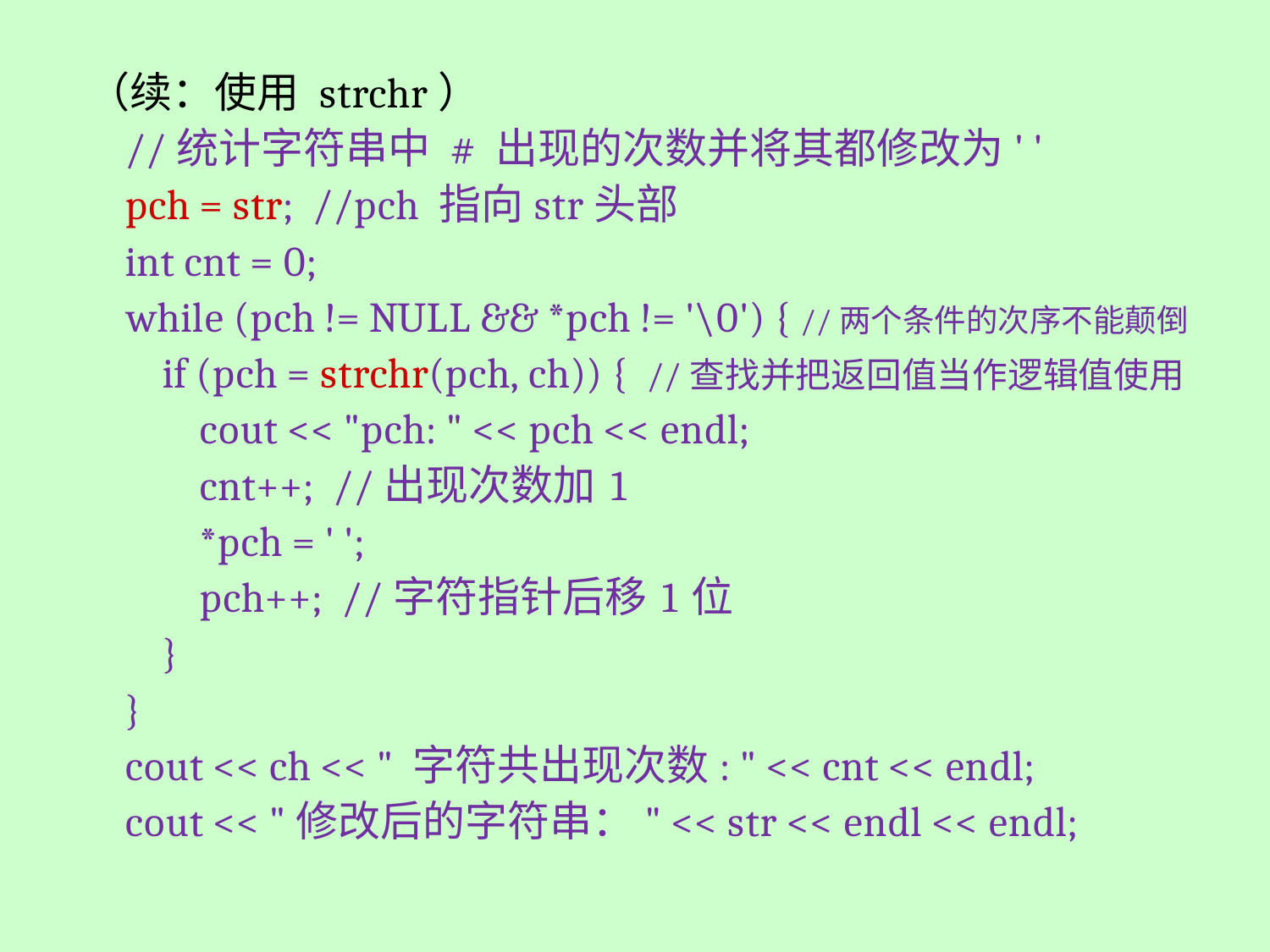

（续：使用 strchr）
    //统计字符串中 # 出现的次数并将其都修改为' '
    pch = str;  //pch 指向str头部
    int cnt = 0;
    while (pch != NULL && *pch != '\0') { //两个条件的次序不能颠倒
        if (pch = strchr(pch, ch)) {  //查找并把返回值当作逻辑值使用
            cout << "pch: " << pch << endl;
            cnt++;  //出现次数加1
            *pch = ' ';
            pch++;  //字符指针后移1位
        }
    }
    cout << ch << " 字符共出现次数: " << cnt << endl;
    cout << "修改后的字符串：" << str << endl << endl;
72